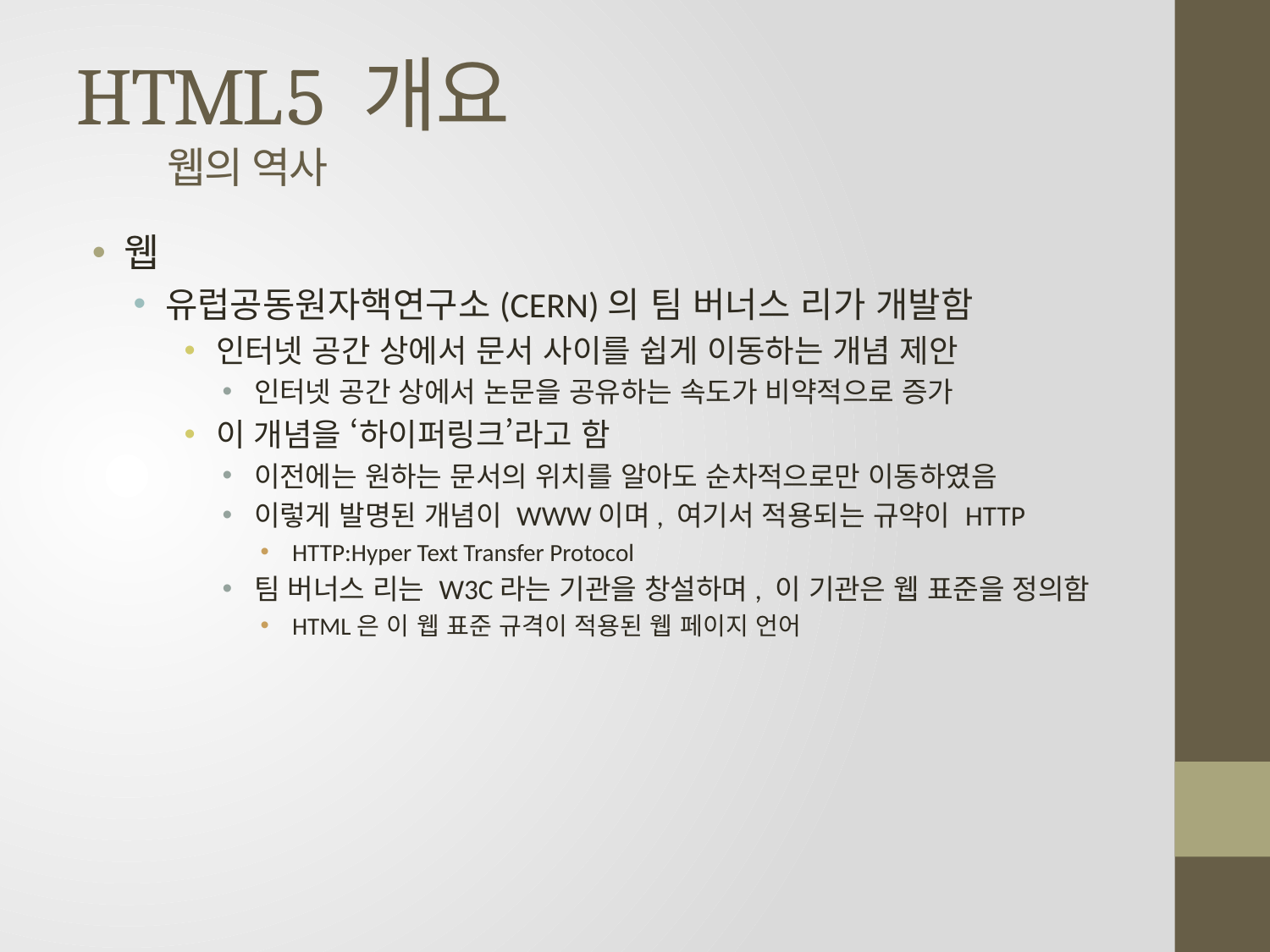

# HTML5 개요 웹의 역사
웹
유럽공동원자핵연구소(CERN)의 팀 버너스 리가 개발함
인터넷 공간 상에서 문서 사이를 쉽게 이동하는 개념 제안
인터넷 공간 상에서 논문을 공유하는 속도가 비약적으로 증가
이 개념을 ‘하이퍼링크’라고 함
이전에는 원하는 문서의 위치를 알아도 순차적으로만 이동하였음
이렇게 발명된 개념이 WWW이며, 여기서 적용되는 규약이 HTTP
HTTP:Hyper Text Transfer Protocol
팀 버너스 리는 W3C라는 기관을 창설하며, 이 기관은 웹 표준을 정의함
HTML은 이 웹 표준 규격이 적용된 웹 페이지 언어